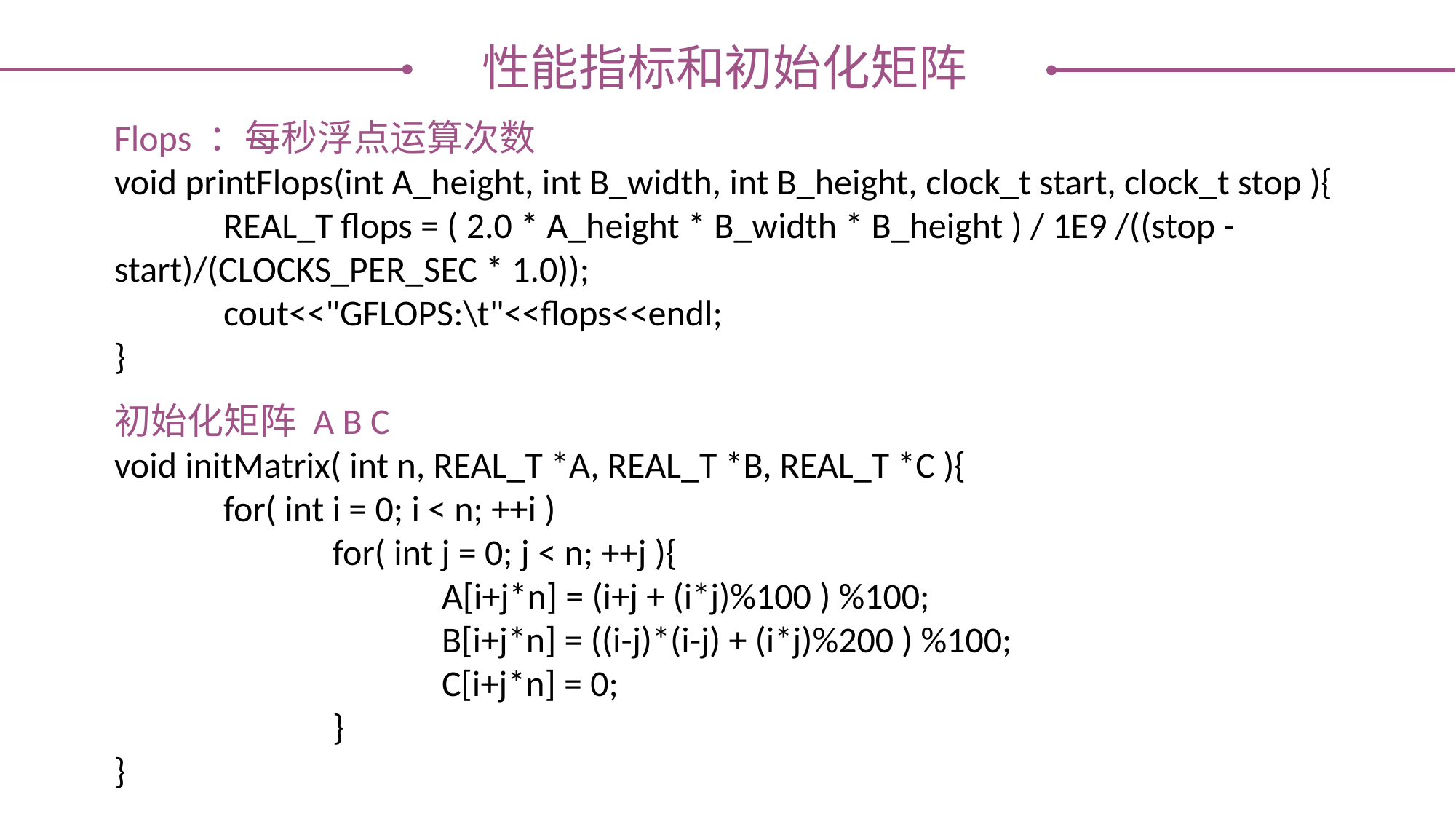

性能指标和初始化矩阵
Flops ：每秒浮点运算次数
void printFlops(int A_height, int B_width, int B_height, clock_t start, clock_t stop ){
	REAL_T flops = ( 2.0 * A_height * B_width * B_height ) / 1E9 /((stop -  start)/(CLOCKS_PER_SEC * 1.0));
	cout<<"GFLOPS:\t"<<flops<<endl;
}
初始化矩阵 A B C
void initMatrix( int n, REAL_T *A, REAL_T *B, REAL_T *C ){
	for( int i = 0; i < n; ++i )
		for( int j = 0; j < n; ++j ){
			A[i+j*n] = (i+j + (i*j)%100 ) %100;
			B[i+j*n] = ((i-j)*(i-j) + (i*j)%200 ) %100;
			C[i+j*n] = 0;
		}
}